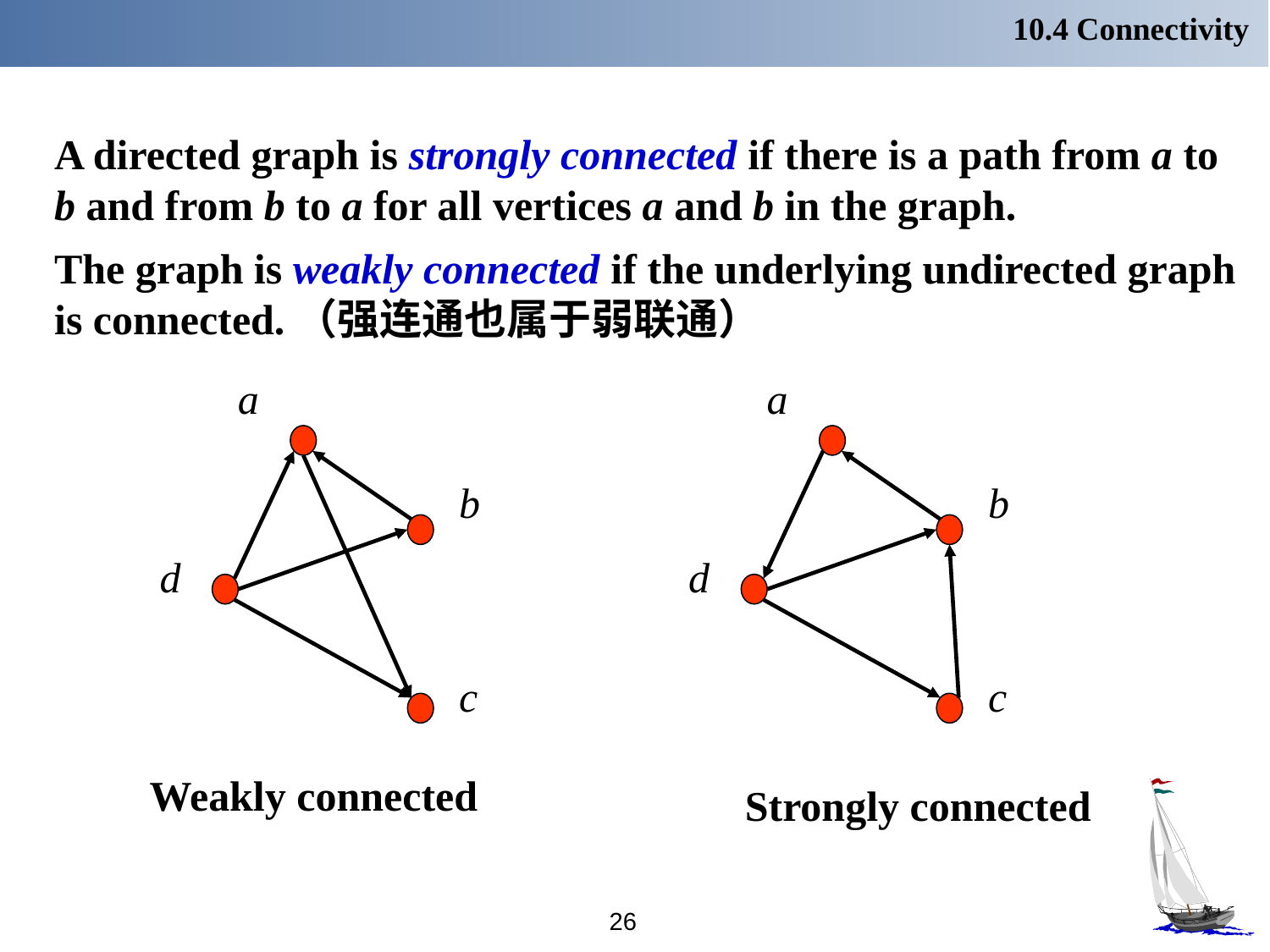

10.4 Connectivity
A directed graph is strongly connected if there is a path from a to b and from b to a for all vertices a and b in the graph.
The graph is weakly connected if the underlying undirected graph is connected.（强连通也属于弱联通）
a

b

d

c

a

b

d

c

Weakly connected
Strongly connected
26